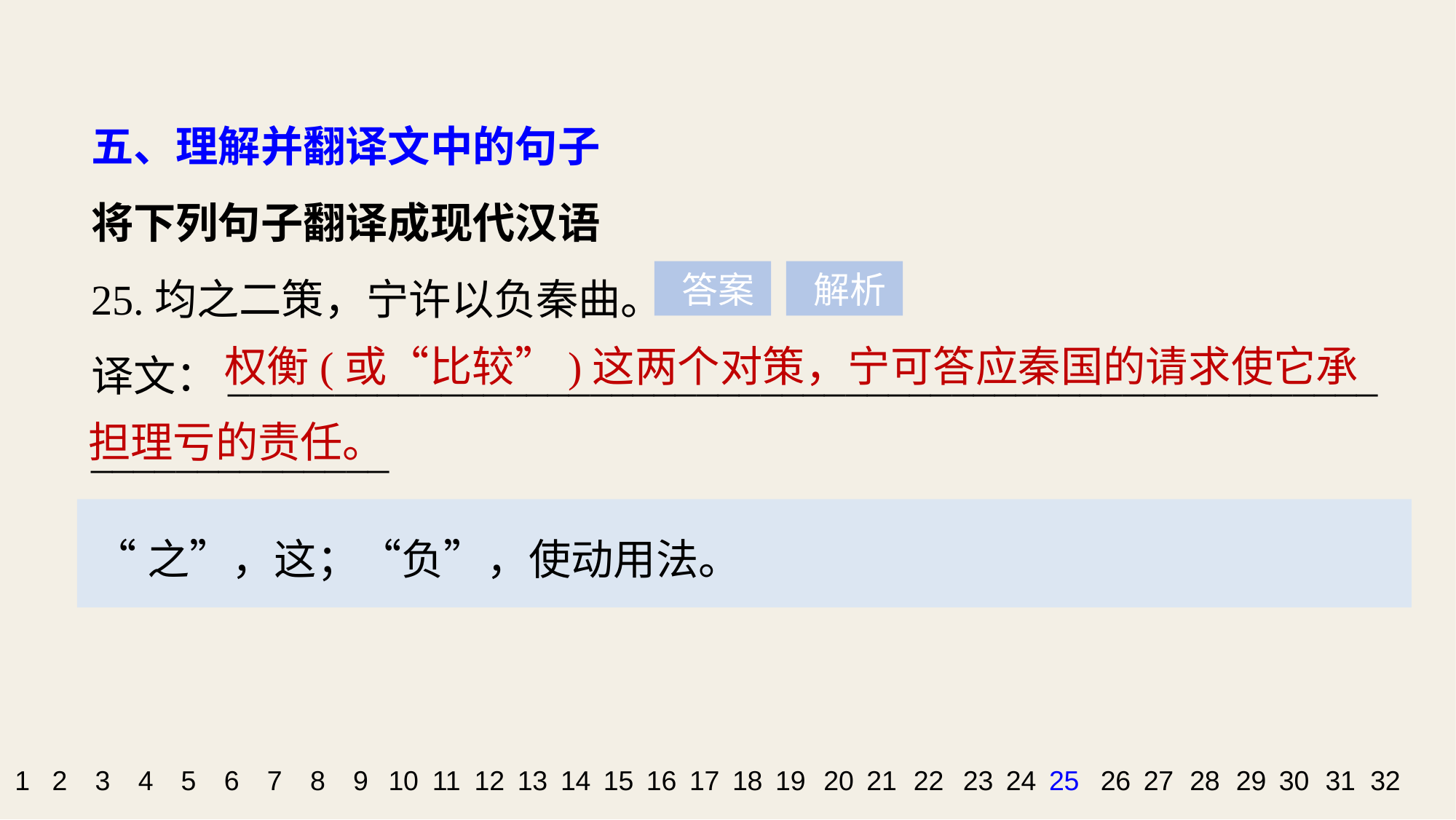

五、理解并翻译文中的句子
将下列句子翻译成现代汉语
25.均之二策，宁许以负秦曲。
译文：______________________________________________________
______________
 答案
 解析
             权衡(或“比较”)这两个对策，宁可答应秦国的请求使它承担理亏的责任。

“之”，这；“负”，使动用法。
1
2
3
4
5
6
7
8
9
10
11
12
13
14
15
16
17
18
19
20
21
22
23
24
25
26
27
28
29
30
31
32